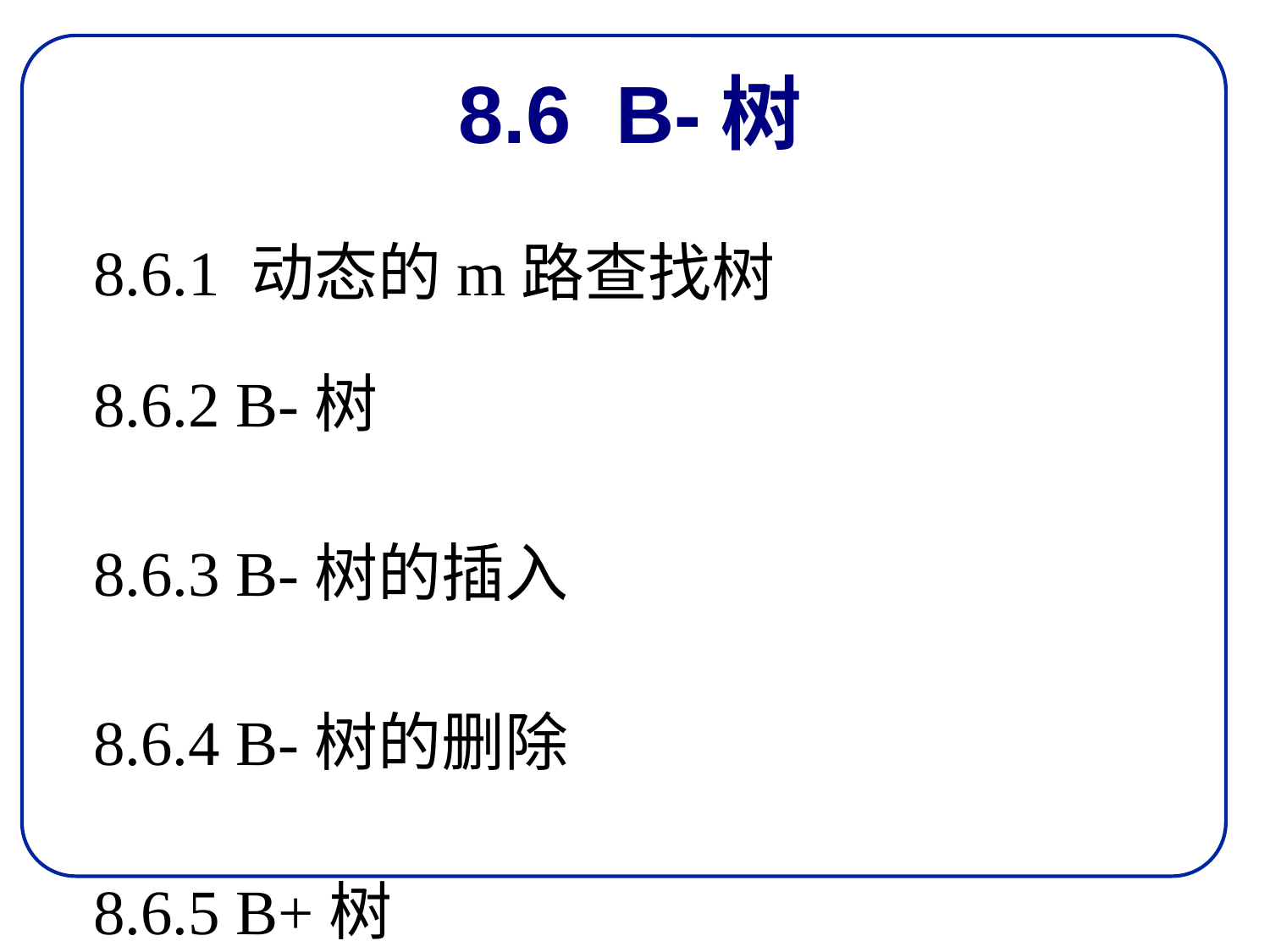

# 8.6  B-树
8.6.1 动态的m路查找树

8.6.2 B-树

8.6.3 B-树的插入

8.6.4 B-树的删除

8.6.5 B+树